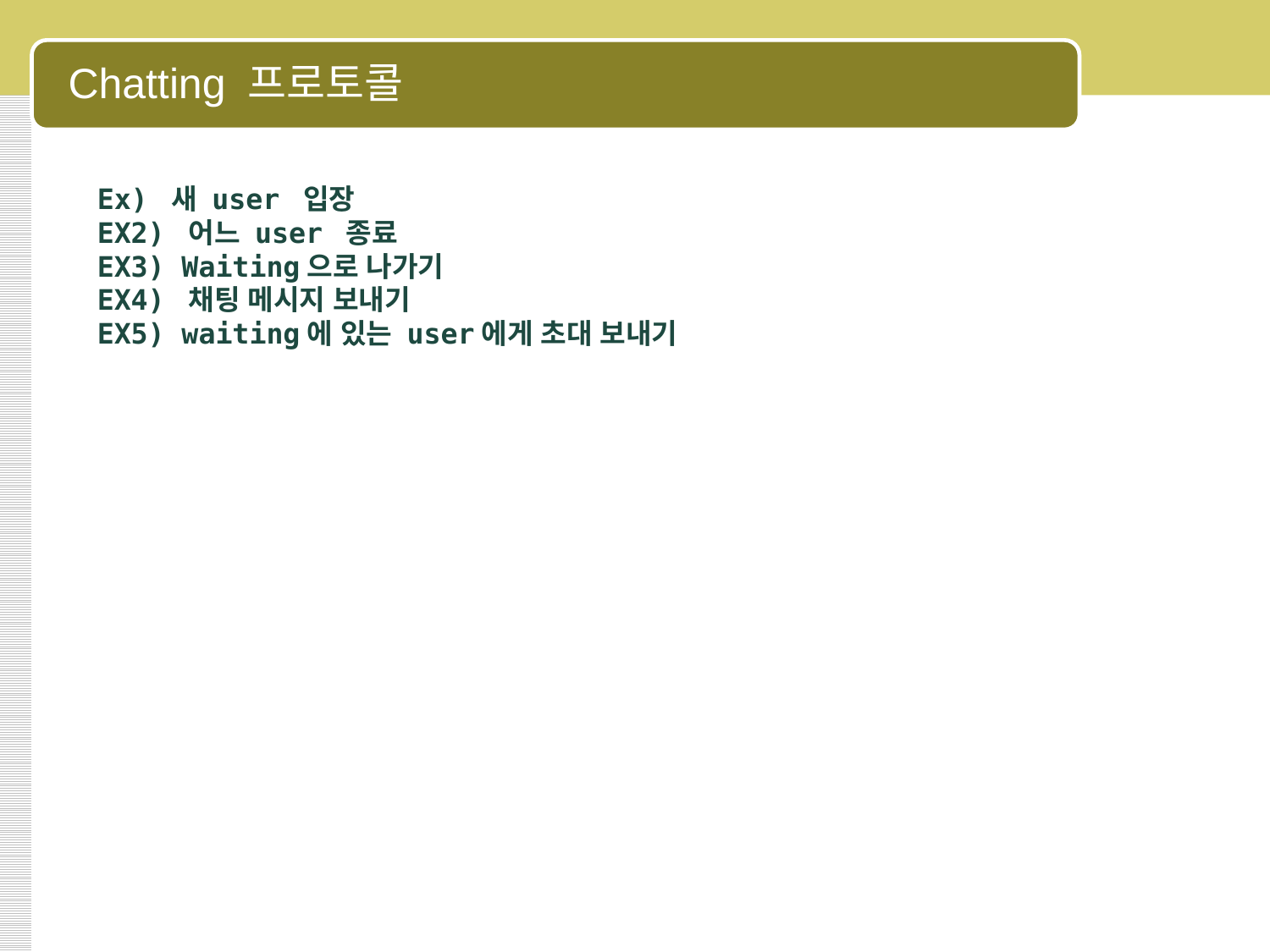

# Chatting 프로토콜
Ex) 새 user 입장
EX2) 어느 user 종료
EX3) Waiting으로 나가기
EX4) 채팅 메시지 보내기
EX5) waiting에 있는 user에게 초대 보내기